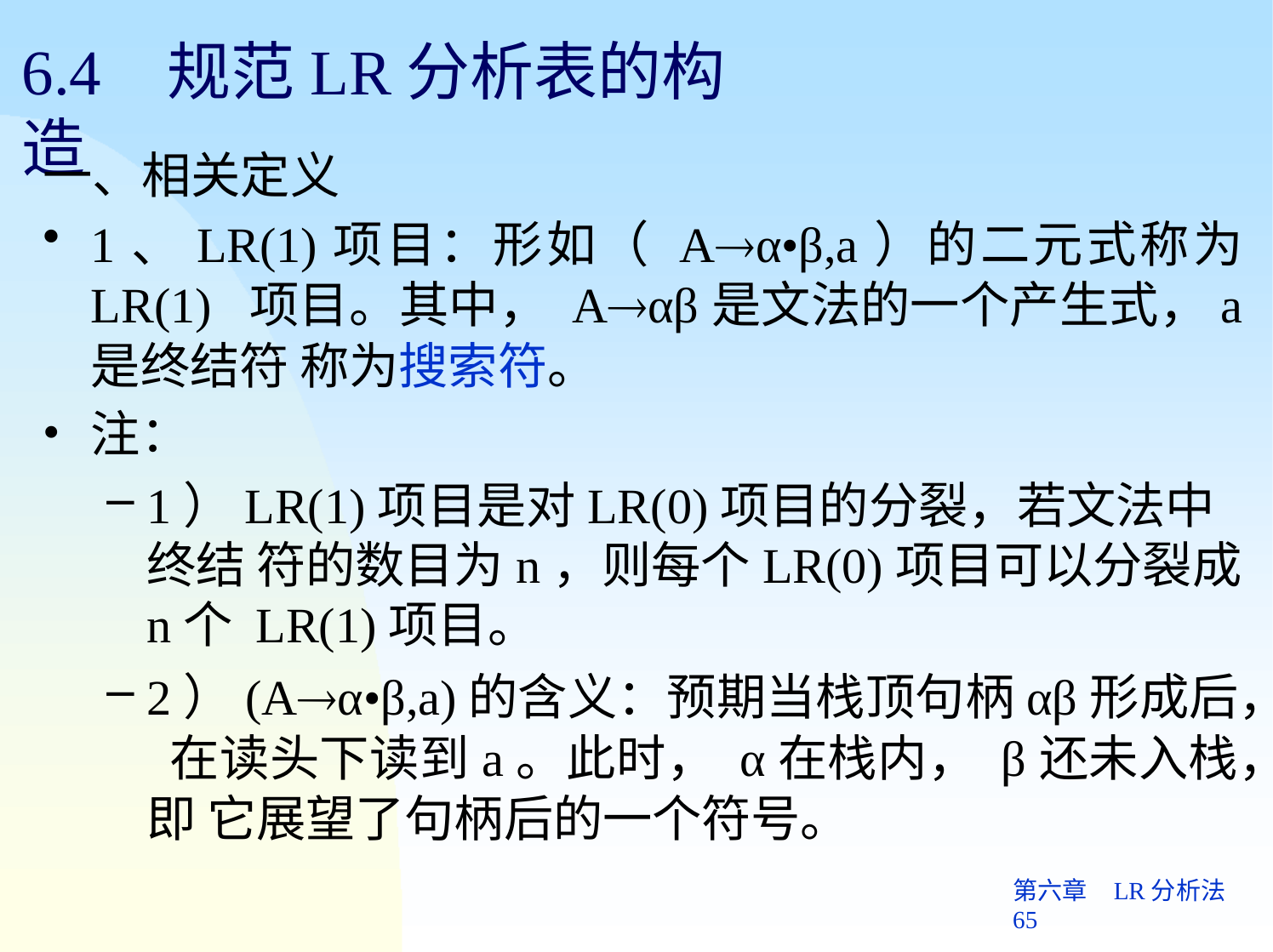

# 6.4	规范LR分析表的构造
一、相关定义
1、LR(1)项目：形如（ A→α•β,a）的二元式称为LR(1)  项目。其中， A→αβ是文法的一个产生式，a是终结符 称为搜索符。
注：
1）LR(1)项目是对LR(0)项目的分裂，若文法中终结 符的数目为n，则每个LR(0)项目可以分裂成n个 LR(1)项目。
2）(A→α•β,a)的含义：预期当栈顶句柄αβ形成后，  在读头下读到a。此时， α在栈内， β还未入栈，即 它展望了句柄后的一个符号。
第六章	LR分析法 65